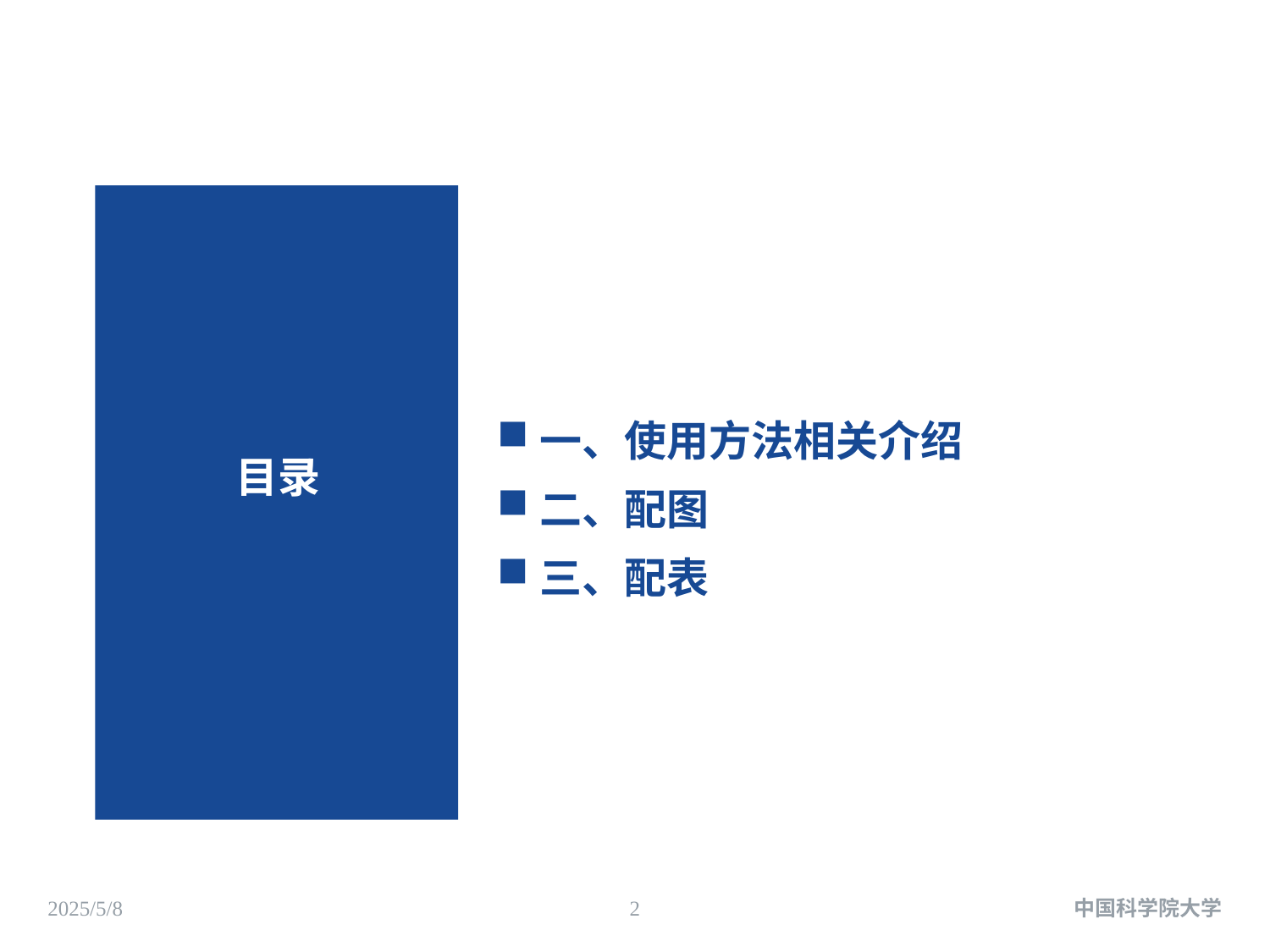

一、使用方法相关介绍
二、配图
三、配表
# 目录
2025/5/8
2
中国科学院大学